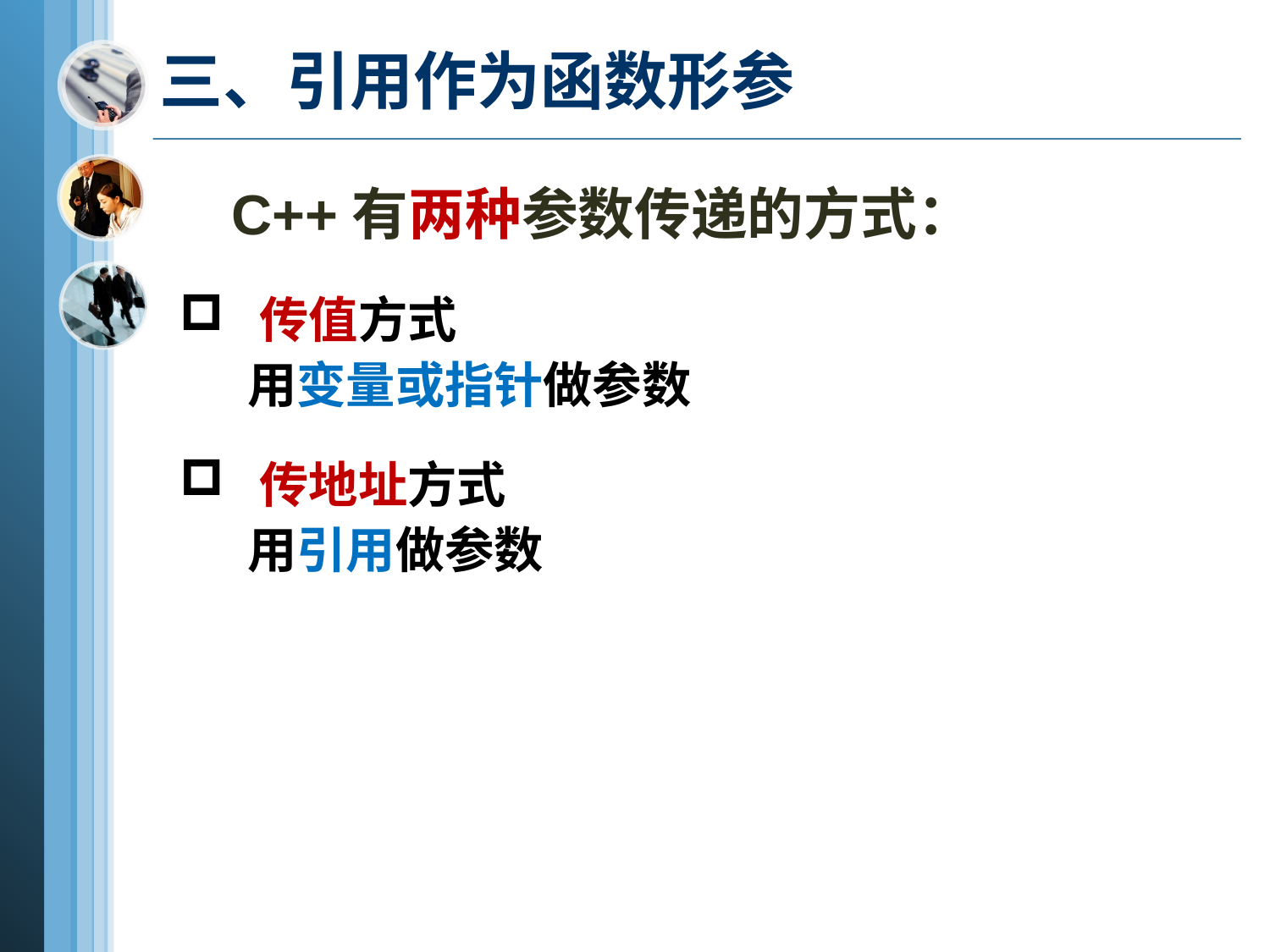

# 三、引用作为函数形参
C++有两种参数传递的方式：
  传值方式
     用变量或指针做参数
  传地址方式
     用引用做参数